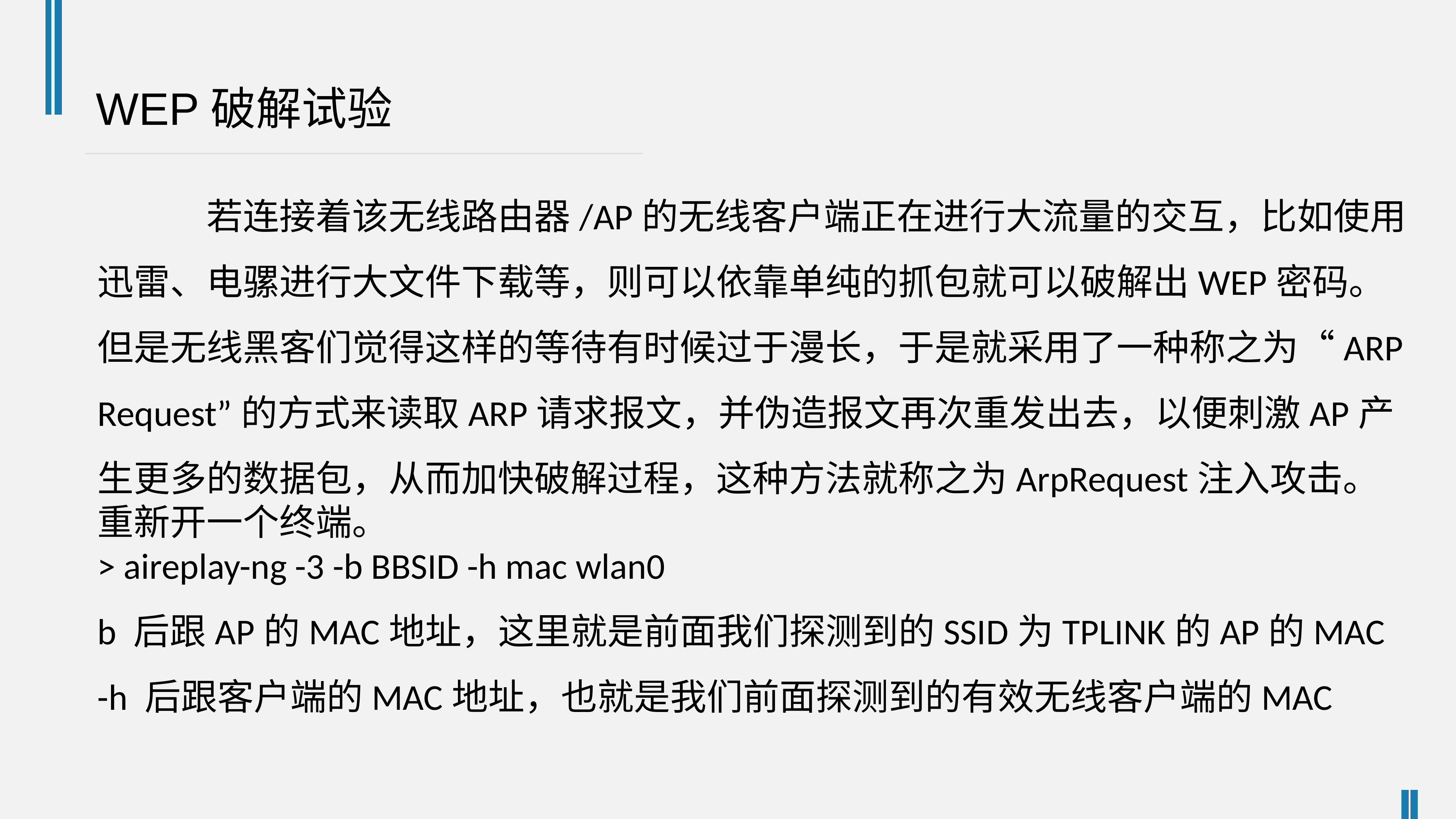

WEP破解试验
		若连接着该无线路由器/AP的无线客户端正在进行大流量的交互，比如使用迅雷、电骡进行大文件下载等，则可以依靠单纯的抓包就可以破解出WEP密码。但是无线黑客们觉得这样的等待有时候过于漫长，于是就采用了一种称之为“ARP Request”的方式来读取ARP请求报文，并伪造报文再次重发出去，以便刺激AP产生更多的数据包，从而加快破解过程，这种方法就称之为ArpRequest注入攻击。
重新开一个终端。
> aireplay-ng -3 -b BBSID -h mac wlan0
b 后跟AP的MAC地址，这里就是前面我们探测到的SSID为TPLINK的AP的MAC
-h 后跟客户端的MAC地址，也就是我们前面探测到的有效无线客户端的MAC